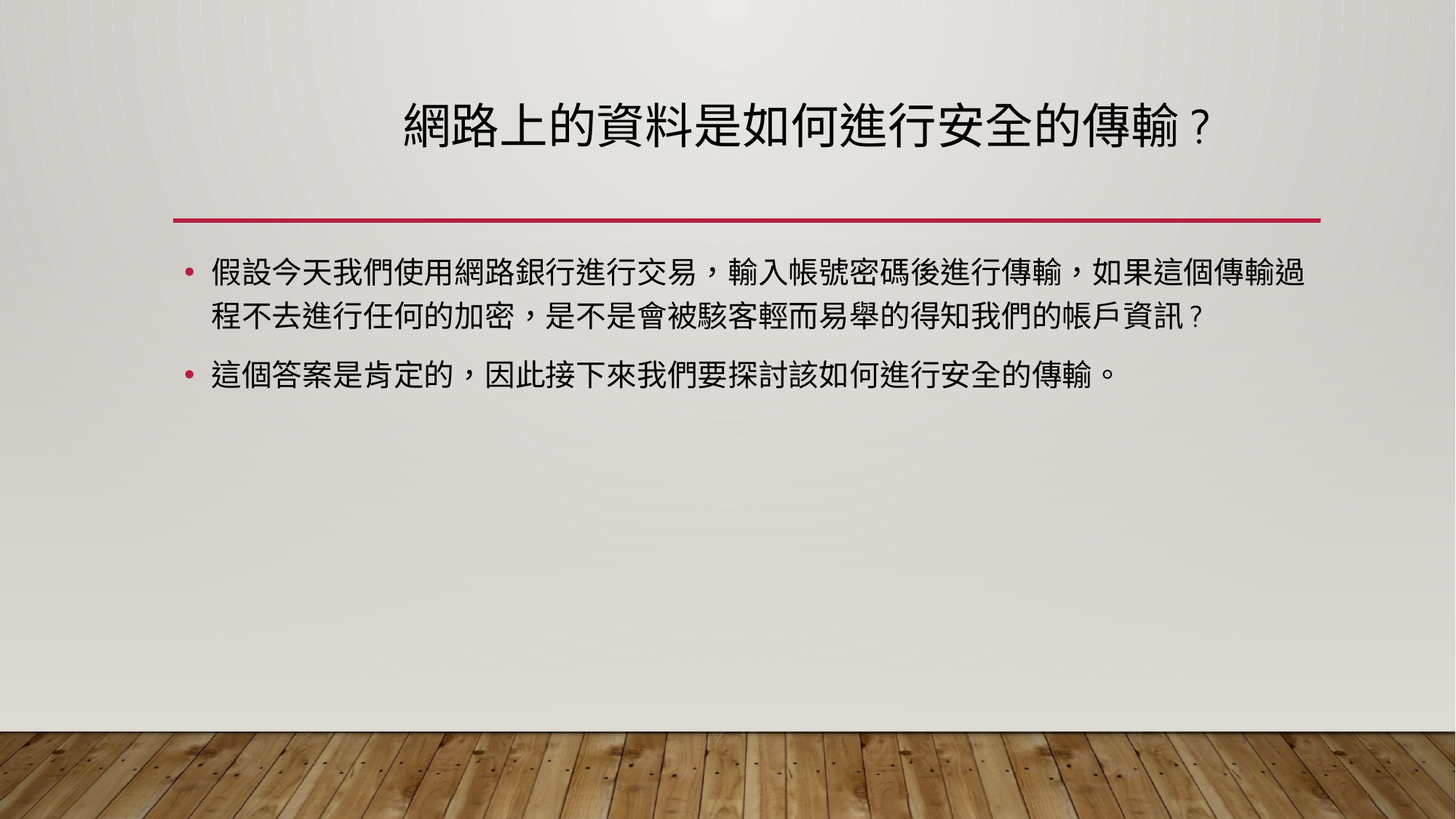

# 網路上的資料是如何進行安全的傳輸?
假設今天我們使用網路銀行進行交易，輸入帳號密碼後進行傳輸，如果這個傳輸過程不去進行任何的加密，是不是會被駭客輕而易舉的得知我們的帳戶資訊?
這個答案是肯定的，因此接下來我們要探討該如何進行安全的傳輸。